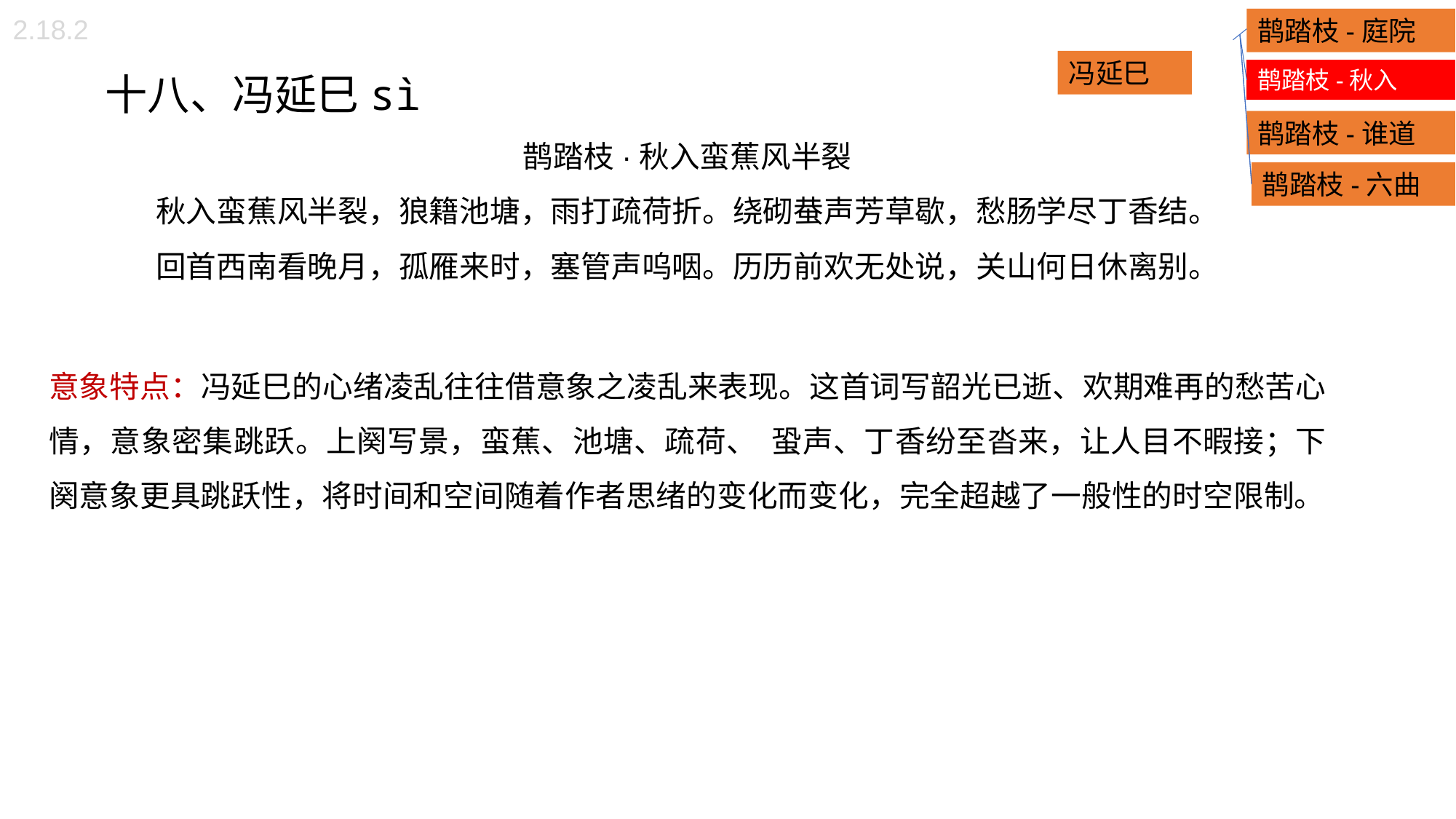

2.18.2
鹊踏枝-庭院
      十八、冯延巳sì
鹊踏枝·秋入蛮蕉风半裂
秋入蛮蕉风半裂，狼籍池塘，雨打疏荷折。绕砌蛬声芳草歇，愁肠学尽丁香结。
回首西南看晚月，孤雁来时，塞管声呜咽。历历前欢无处说，关山何日休离别。

意象特点：冯延巳的心绪凌乱往往借意象之凌乱来表现。这首词写韶光已逝、欢期难再的愁苦心情，意象密集跳跃。上阕写景，蛮蕉、池塘、疏荷、  蛩声、丁香纷至沓来，让人目不暇接；下阕意象更具跳跃性，将时间和空间随着作者思绪的变化而变化，完全超越了一般性的时空限制。

冯延巳
鹊踏枝-秋入
鹊踏枝-谁道
鹊踏枝-六曲